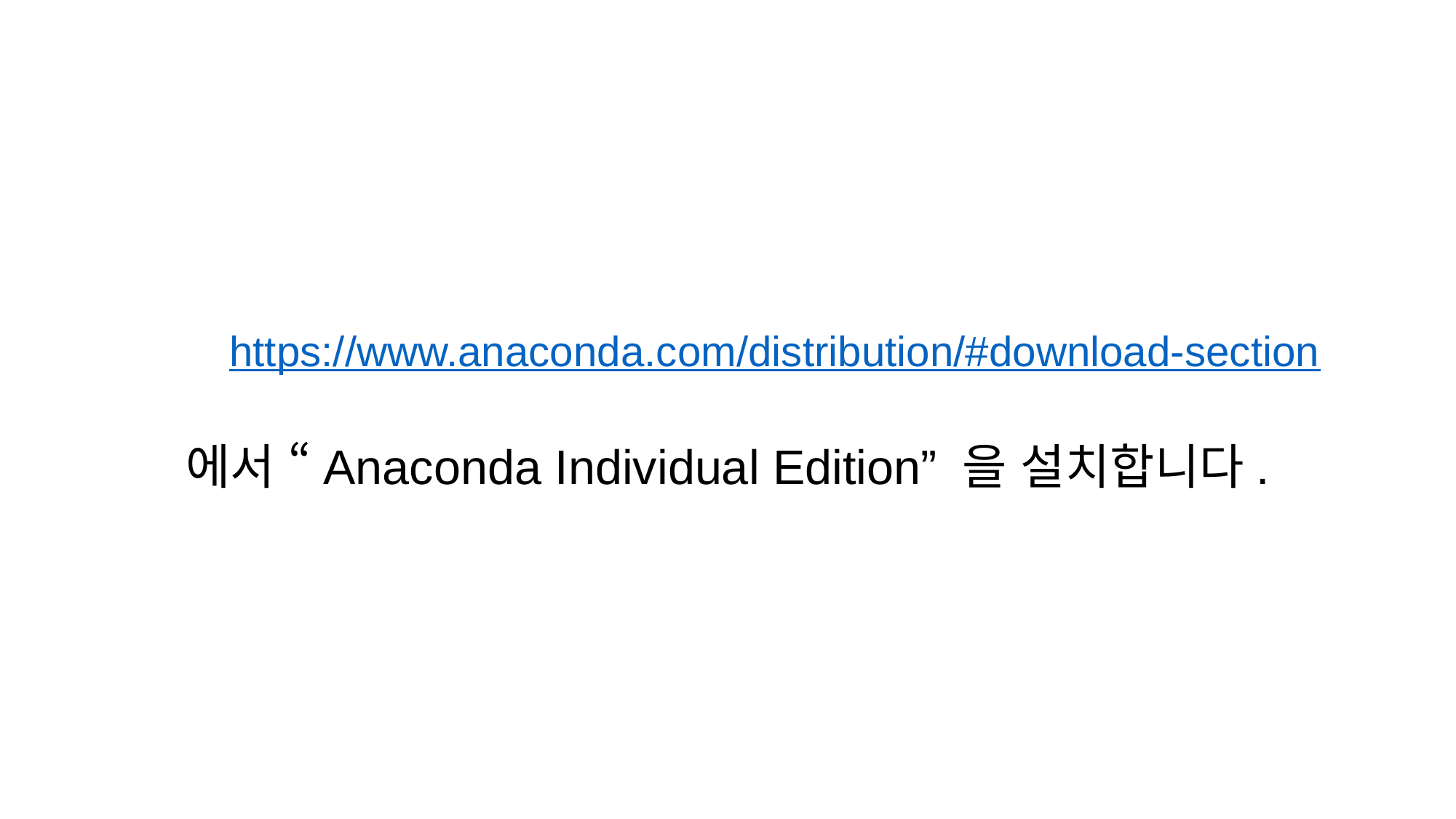

https://www.anaconda.com/distribution/#download-section
에서 “Anaconda Individual Edition” 을 설치합니다.